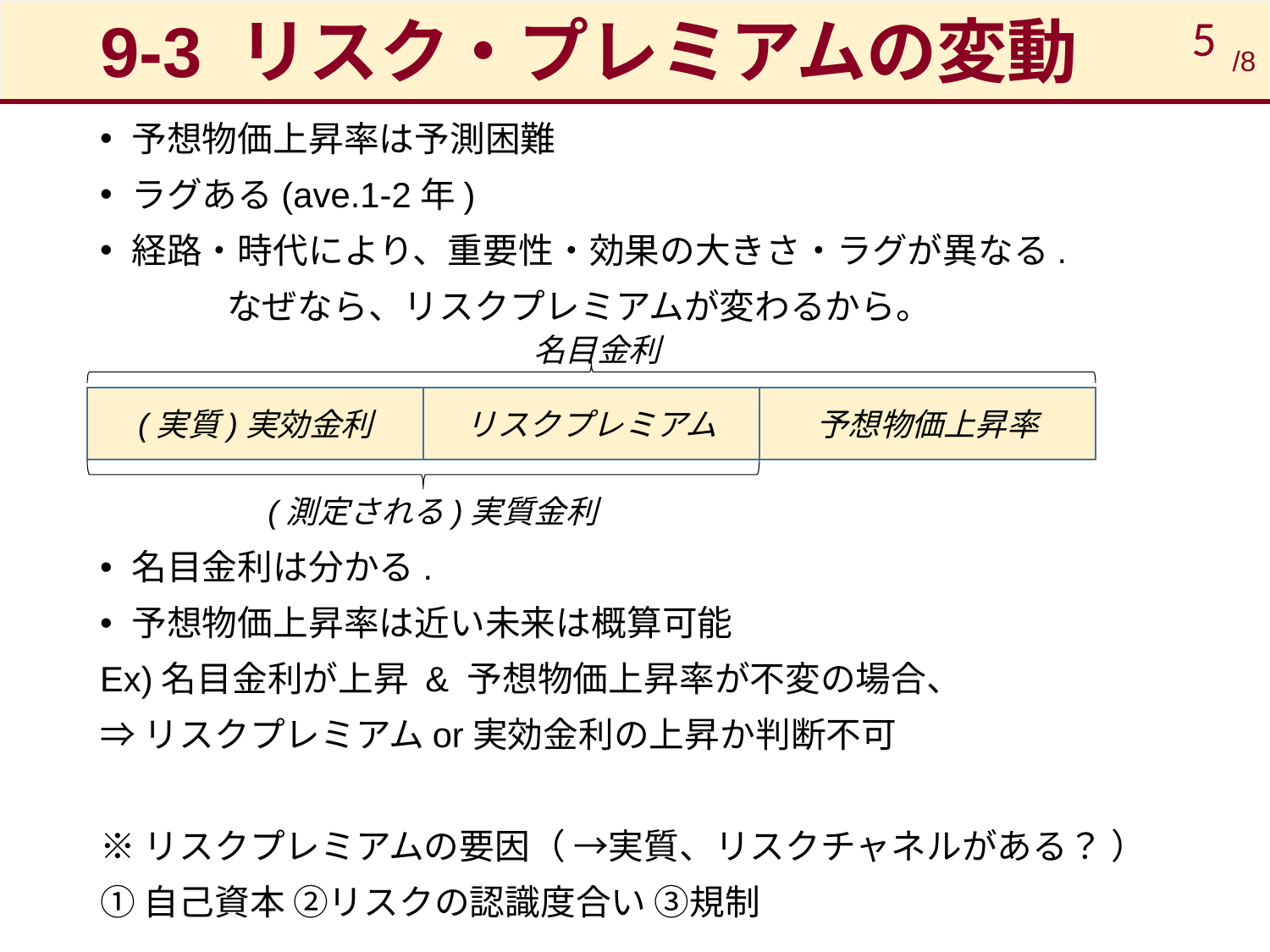

# 9-3 リスク・プレミアムの変動
5
/8
予想物価上昇率は予測困難
ラグある(ave.1-2年)
経路・時代により、重要性・効果の大きさ・ラグが異なる.
	なぜなら、リスクプレミアムが変わるから。

名目金利は分かる.
予想物価上昇率は近い未来は概算可能
Ex)名目金利が上昇 & 予想物価上昇率が不変の場合、
⇒リスクプレミアムor実効金利の上昇か判断不可

※リスクプレミアムの要因（ →実質、リスクチャネルがある？ ）
①自己資本 ②リスクの認識度合い ③規制

名目金利
(実質)実効金利
リスクプレミアム
予想物価上昇率
(測定される)実質金利